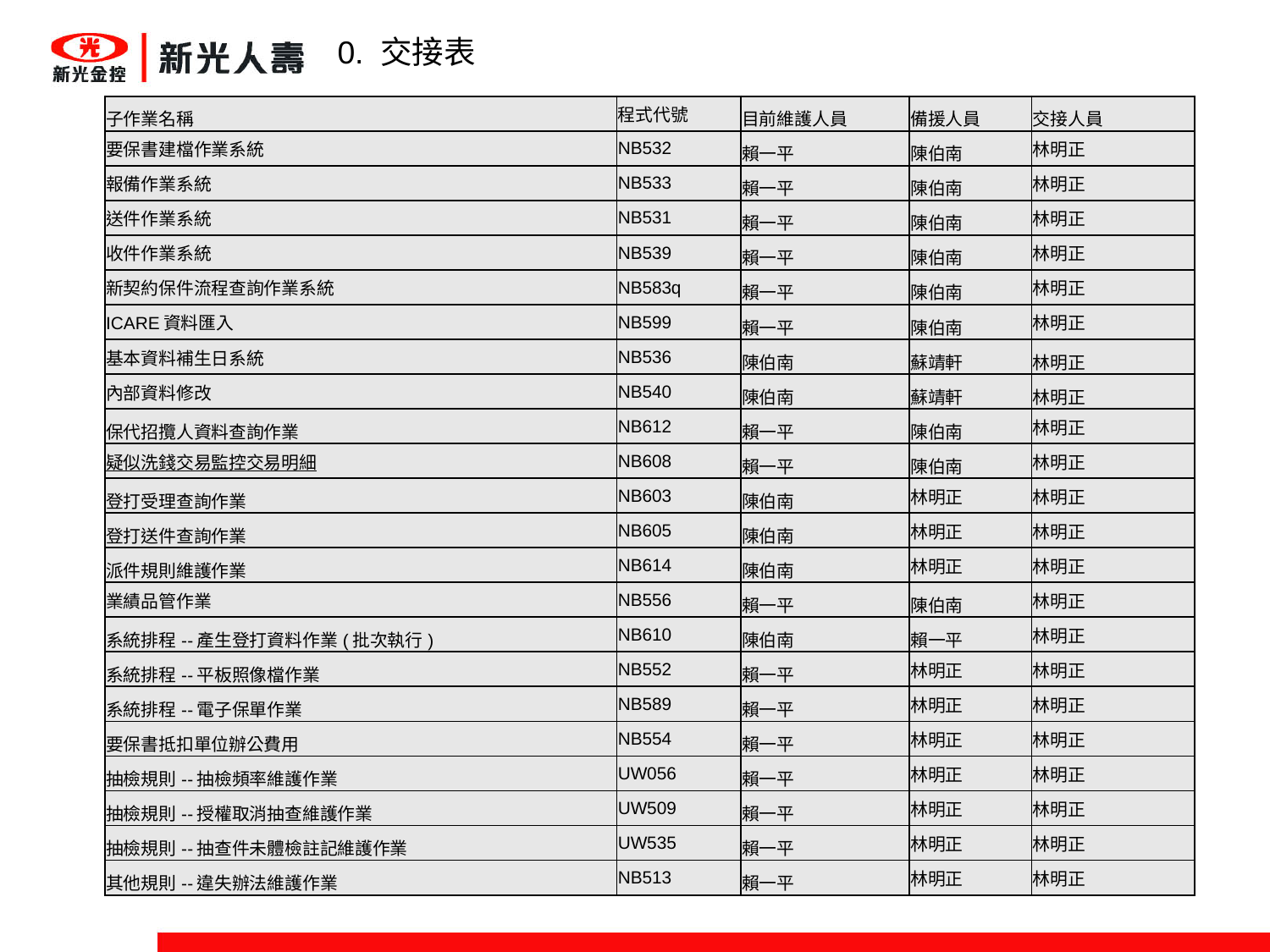

0. 交接表
| 子作業名稱 | 程式代號 | 目前維護人員 | 備援人員 | 交接人員 |
| --- | --- | --- | --- | --- |
| 要保書建檔作業系統 | NB532 | 賴一平 | 陳伯南 | 林明正 |
| 報備作業系統 | NB533 | 賴一平 | 陳伯南 | 林明正 |
| 送件作業系統 | NB531 | 賴一平 | 陳伯南 | 林明正 |
| 收件作業系統 | NB539 | 賴一平 | 陳伯南 | 林明正 |
| 新契約保件流程查詢作業系統 | NB583q | 賴一平 | 陳伯南 | 林明正 |
| ICARE資料匯入 | NB599 | 賴一平 | 陳伯南 | 林明正 |
| 基本資料補生日系統 | NB536 | 陳伯南 | 蘇靖軒 | 林明正 |
| 內部資料修改 | NB540 | 陳伯南 | 蘇靖軒 | 林明正 |
| 保代招攬人資料查詢作業 | NB612 | 賴一平 | 陳伯南 | 林明正 |
| 疑似洗錢交易監控交易明細 | NB608 | 賴一平 | 陳伯南 | 林明正 |
| 登打受理查詢作業 | NB603 | 陳伯南 | 林明正 | 林明正 |
| 登打送件查詢作業 | NB605 | 陳伯南 | 林明正 | 林明正 |
| 派件規則維護作業 | NB614 | 陳伯南 | 林明正 | 林明正 |
| 業績品管作業 | NB556 | 賴一平 | 陳伯南 | 林明正 |
| 系統排程--產生登打資料作業(批次執行) | NB610 | 陳伯南 | 賴一平 | 林明正 |
| 系統排程--平板照像檔作業 | NB552 | 賴一平 | 林明正 | 林明正 |
| 系統排程--電子保單作業 | NB589 | 賴一平 | 林明正 | 林明正 |
| 要保書抵扣單位辦公費用 | NB554 | 賴一平 | 林明正 | 林明正 |
| 抽檢規則--抽檢頻率維護作業 | UW056 | 賴一平 | 林明正 | 林明正 |
| 抽檢規則--授權取消抽查維護作業 | UW509 | 賴一平 | 林明正 | 林明正 |
| 抽檢規則--抽查件未體檢註記維護作業 | UW535 | 賴一平 | 林明正 | 林明正 |
| 其他規則--違失辦法維護作業 | NB513 | 賴一平 | 林明正 | 林明正 |